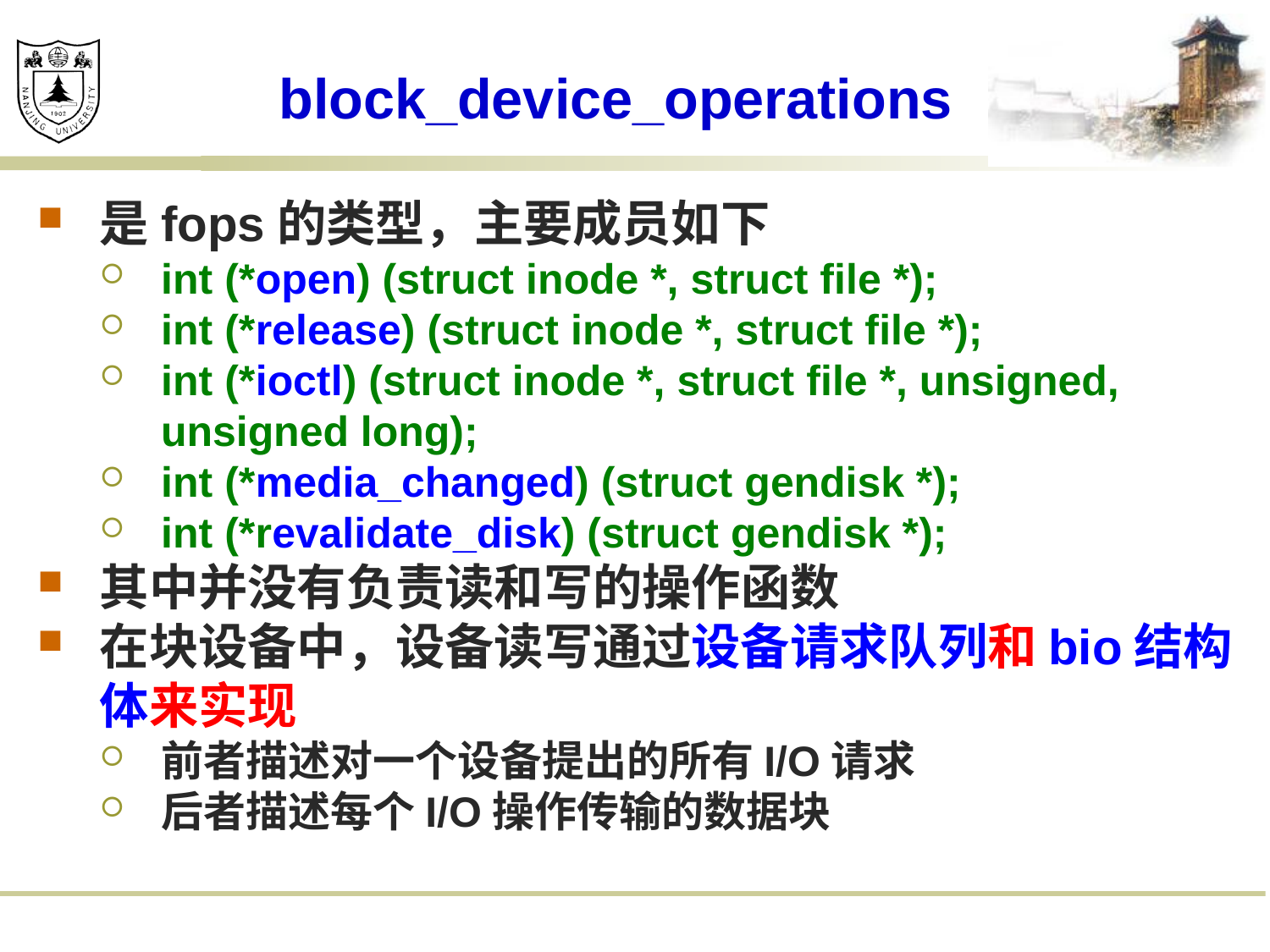

# block_device_operations
是fops的类型，主要成员如下
int (*open) (struct inode *, struct file *);
int (*release) (struct inode *, struct file *);
int (*ioctl) (struct inode *, struct file *, unsigned, unsigned long);
int (*media_changed) (struct gendisk *);
int (*revalidate_disk) (struct gendisk *);
其中并没有负责读和写的操作函数
在块设备中，设备读写通过设备请求队列和bio结构体来实现
前者描述对一个设备提出的所有I/O请求
后者描述每个I/O操作传输的数据块

108